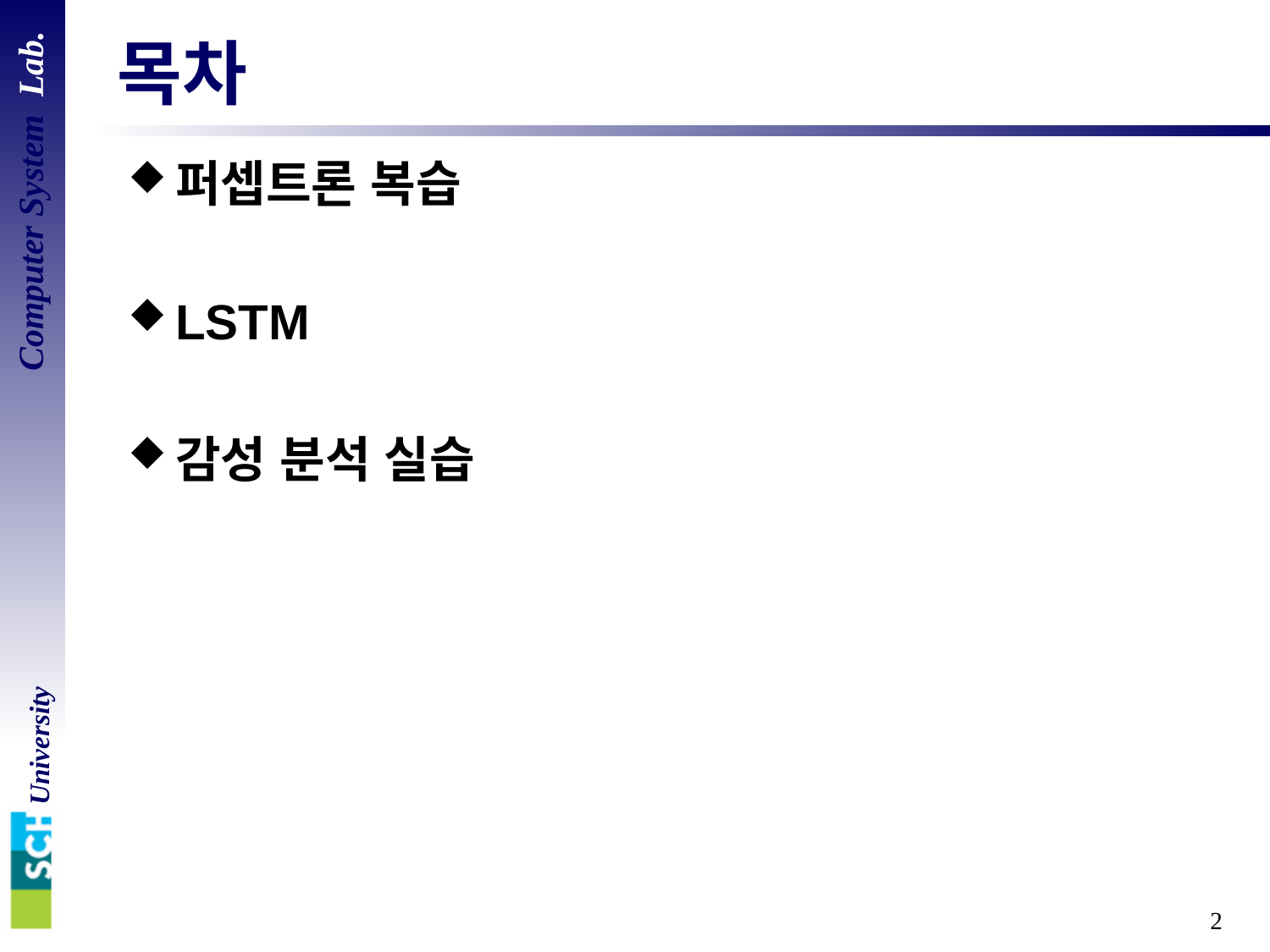

# 목차

퍼셉트론 복습

LSTM

감성 분석 실습